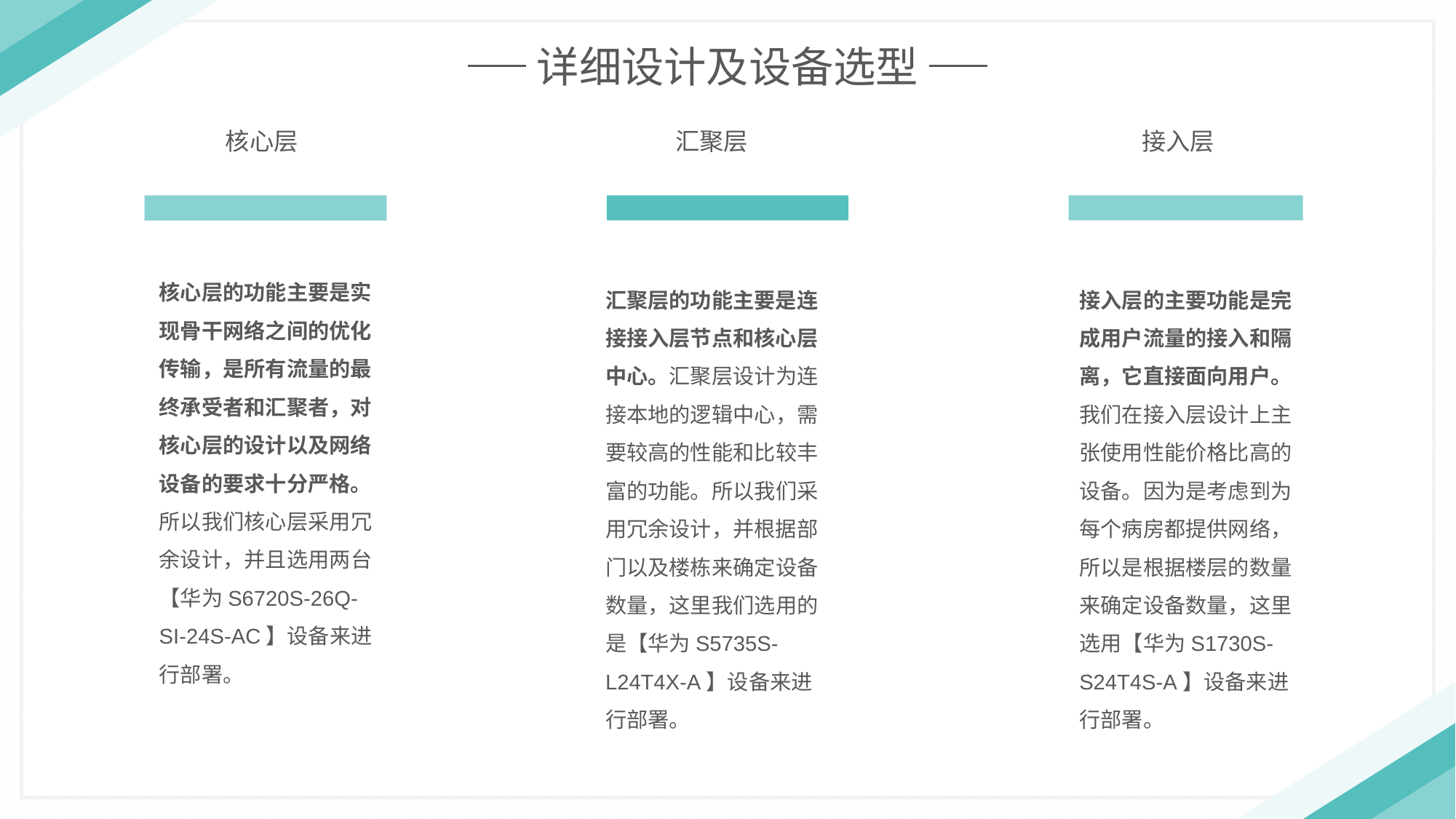

详细设计及设备选型
核心层
汇聚层
接入层

核心层的功能主要是实现骨干网络之间的优化传输，是所有流量的最终承受者和汇聚者，对核心层的设计以及网络设备的要求十分严格。所以我们核心层采用冗余设计，并且选用两台【华为S6720S-26Q-SI-24S-AC】设备来进行部署。
汇聚层的功能主要是连接接入层节点和核心层中心。汇聚层设计为连接本地的逻辑中心，需要较高的性能和比较丰富的功能。所以我们采用冗余设计，并根据部门以及楼栋来确定设备数量，这里我们选用的是【华为S5735S-L24T4X-A】设备来进行部署。
接入层的主要功能是完成用户流量的接入和隔离，它直接面向用户。我们在接入层设计上主张使用性能价格比高的设备。因为是考虑到为每个病房都提供网络，所以是根据楼层的数量来确定设备数量，这里选用【华为S1730S-S24T4S-A】设备来进行部署。